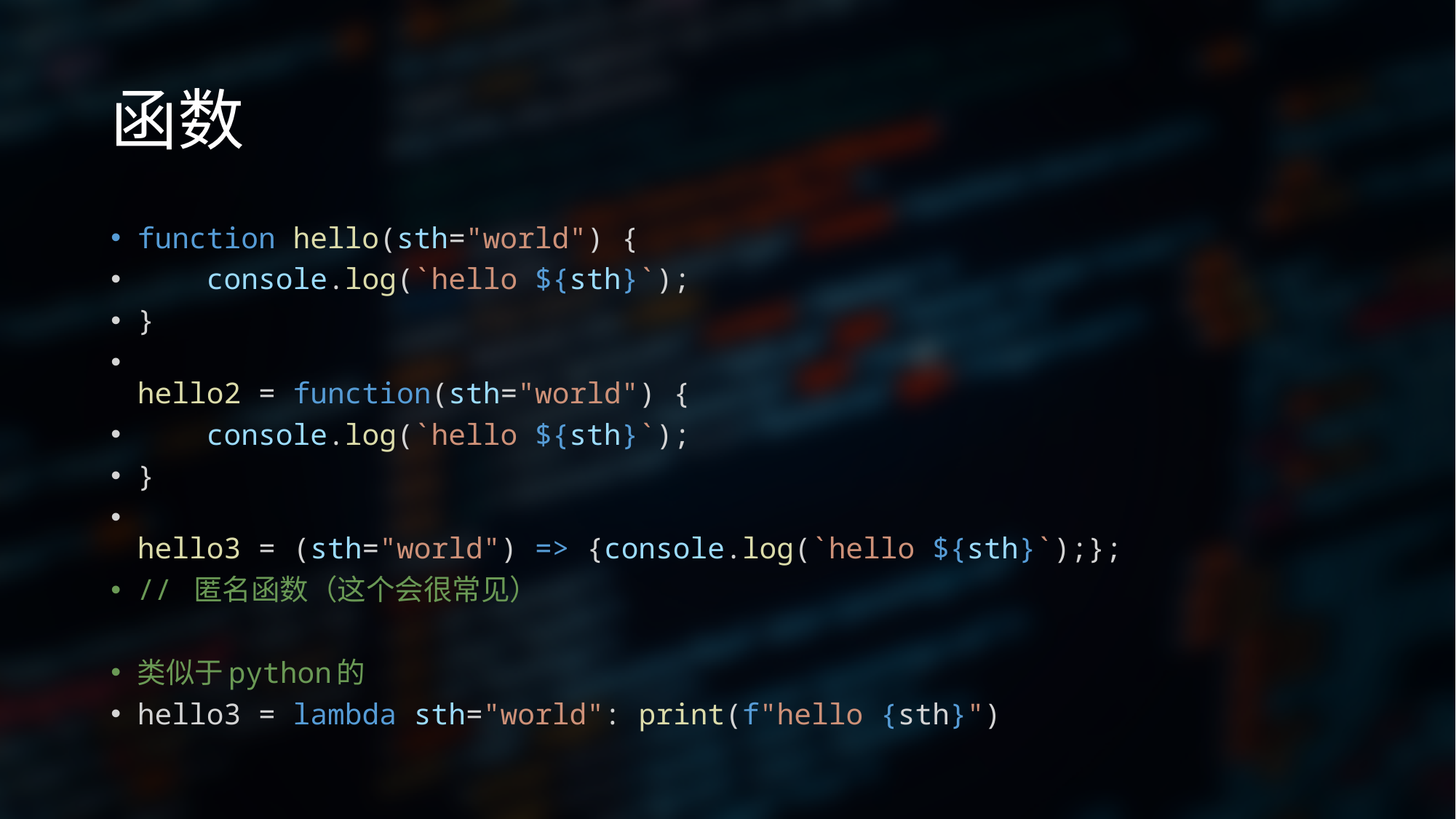

# 函数
function hello(sth="world") {
    console.log(`hello ${sth}`);
}
hello2 = function(sth="world") {
    console.log(`hello ${sth}`);
}
hello3 = (sth="world") => {console.log(`hello ${sth}`);};
// 匿名函数（这个会很常见）

类似于python的
hello3 = lambda sth="world": print(f"hello {sth}")